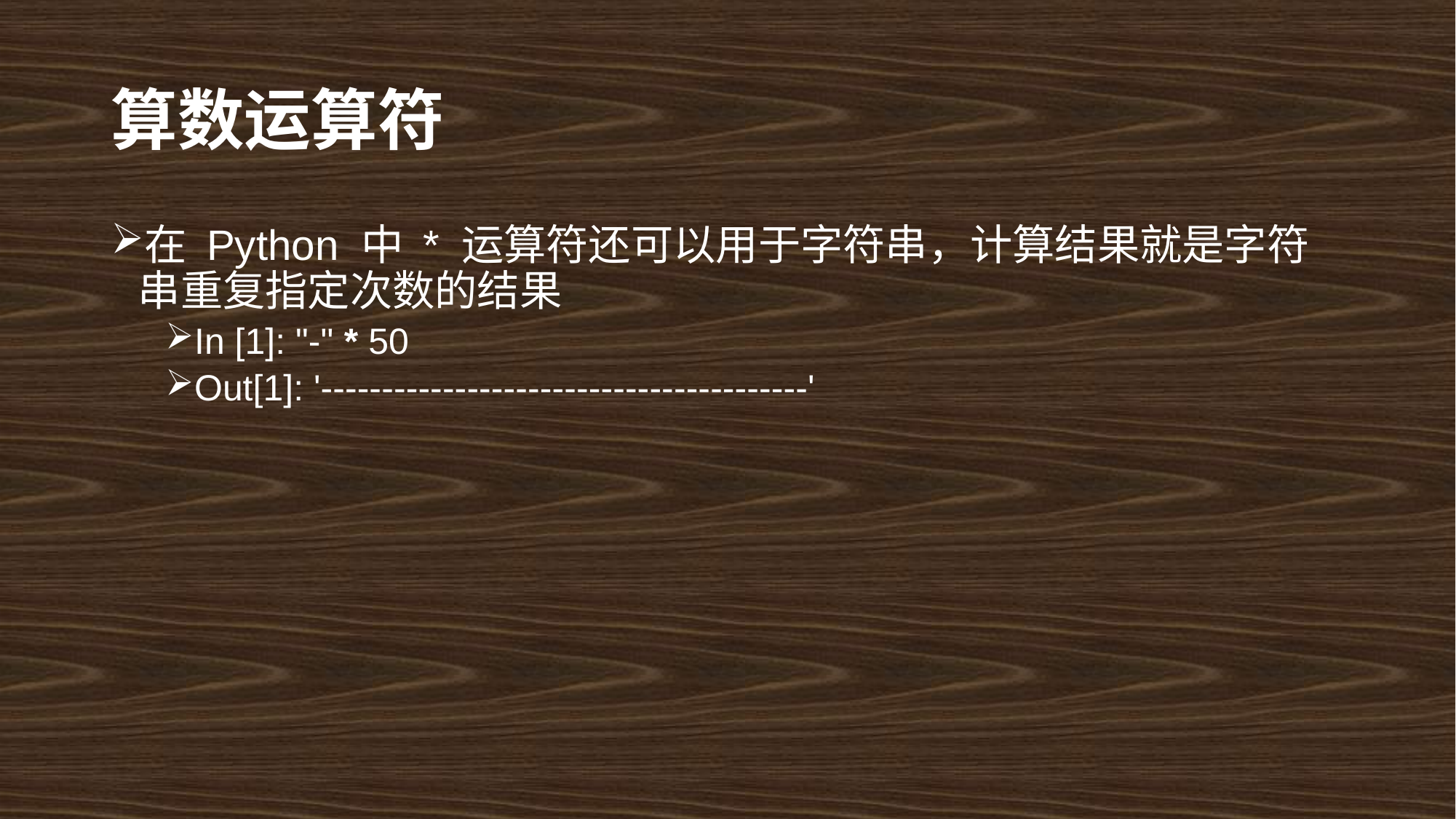

# 算数运算符
在 Python 中 * 运算符还可以用于字符串，计算结果就是字符串重复指定次数的结果
In [1]: "-" * 50
Out[1]: '----------------------------------------'